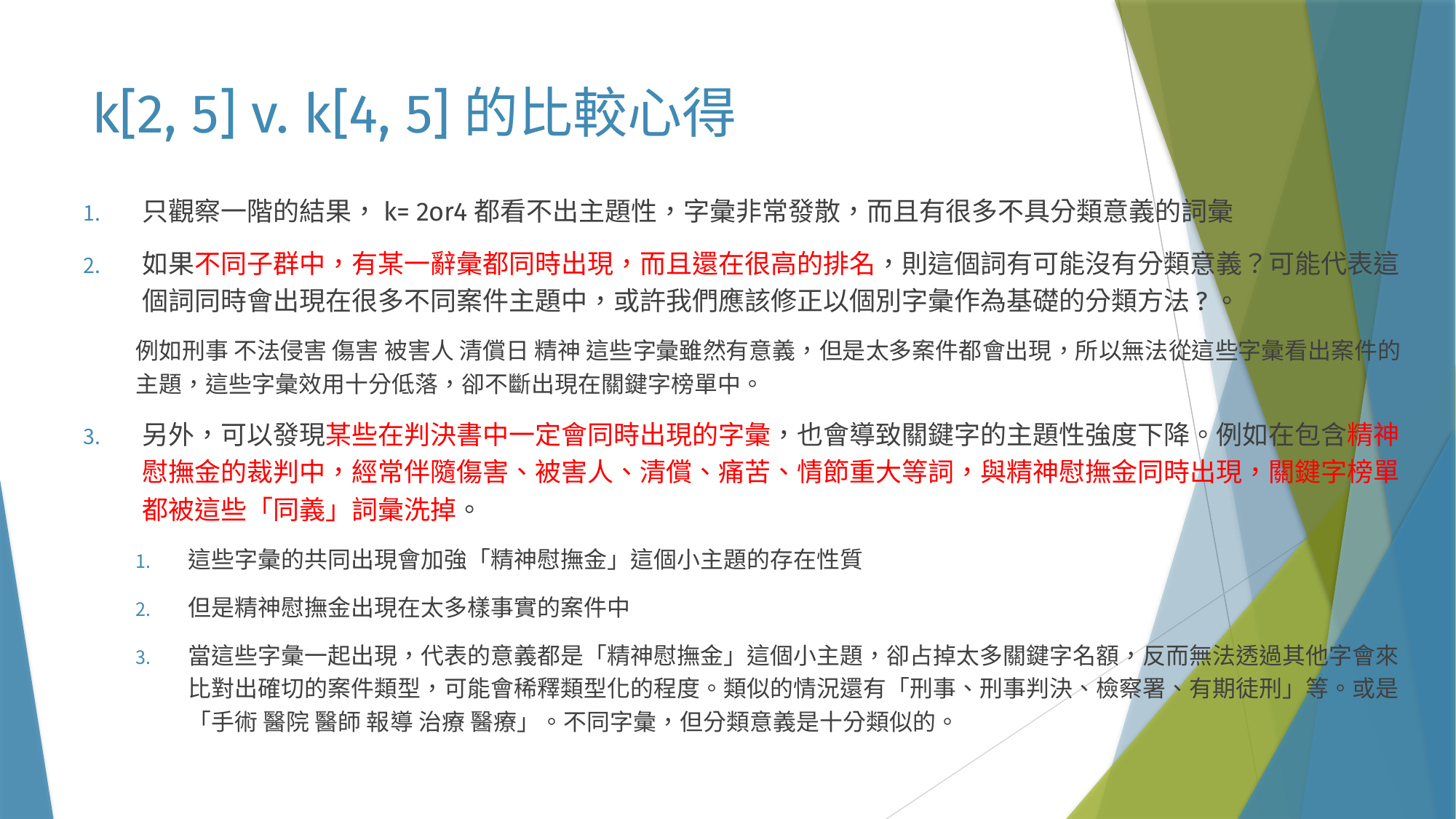

# k[2, 5] v. k[4, 5]的比較心得
只觀察一階的結果，k= 2or4都看不出主題性，字彙非常發散，而且有很多不具分類意義的詞彙
如果不同子群中，有某一辭彙都同時出現，而且還在很高的排名，則這個詞有可能沒有分類意義？可能代表這個詞同時會出現在很多不同案件主題中，或許我們應該修正以個別字彙作為基礎的分類方法?。
例如刑事 不法侵害 傷害 被害人 清償日 精神 這些字彙雖然有意義，但是太多案件都會出現，所以無法從這些字彙看出案件的主題，這些字彙效用十分低落，卻不斷出現在關鍵字榜單中。
另外，可以發現某些在判決書中一定會同時出現的字彙，也會導致關鍵字的主題性強度下降。例如在包含精神慰撫金的裁判中，經常伴隨傷害、被害人、清償、痛苦、情節重大等詞，與精神慰撫金同時出現，關鍵字榜單都被這些「同義」詞彙洗掉。
這些字彙的共同出現會加強「精神慰撫金」這個小主題的存在性質
但是精神慰撫金出現在太多樣事實的案件中
當這些字彙一起出現，代表的意義都是「精神慰撫金」這個小主題，卻占掉太多關鍵字名額，反而無法透過其他字會來比對出確切的案件類型，可能會稀釋類型化的程度。類似的情況還有「刑事、刑事判決、檢察署、有期徒刑」等。或是「手術 醫院 醫師 報導 治療 醫療」。不同字彙，但分類意義是十分類似的。